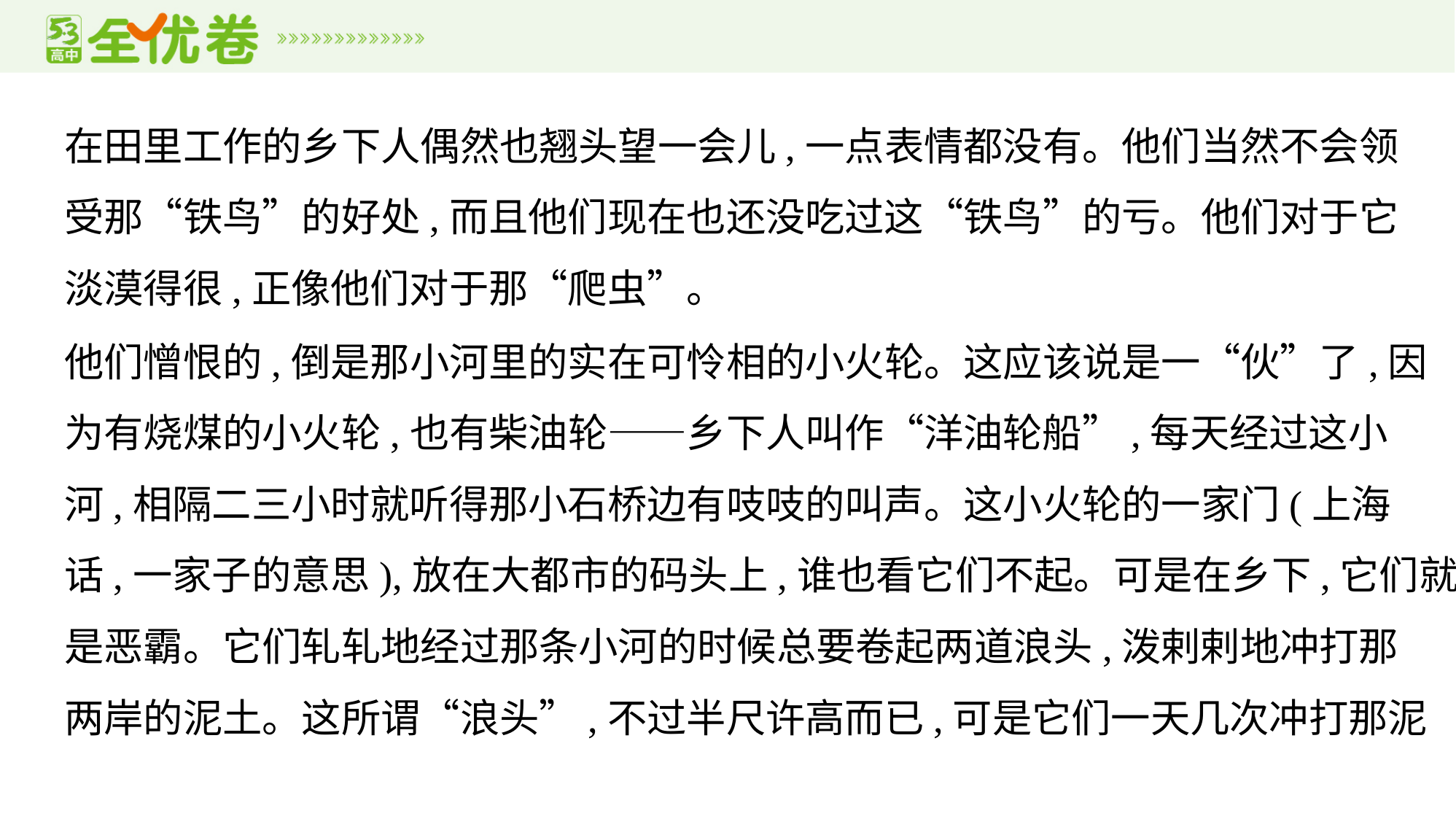

在田里工作的乡下人偶然也翘头望一会儿,一点表情都没有。他们当然不会领
受那“铁鸟”的好处,而且他们现在也还没吃过这“铁鸟”的亏。他们对于它
淡漠得很,正像他们对于那“爬虫”。
他们憎恨的,倒是那小河里的实在可怜相的小火轮。这应该说是一“伙”了,因
为有烧煤的小火轮,也有柴油轮——乡下人叫作“洋油轮船”,每天经过这小
河,相隔二三小时就听得那小石桥边有吱吱的叫声。这小火轮的一家门(上海
话,一家子的意思),放在大都市的码头上,谁也看它们不起。可是在乡下,它们就
是恶霸。它们轧轧地经过那条小河的时候总要卷起两道浪头,泼剌剌地冲打那
两岸的泥土。这所谓“浪头”,不过半尺许高而已,可是它们一天几次冲打那泥